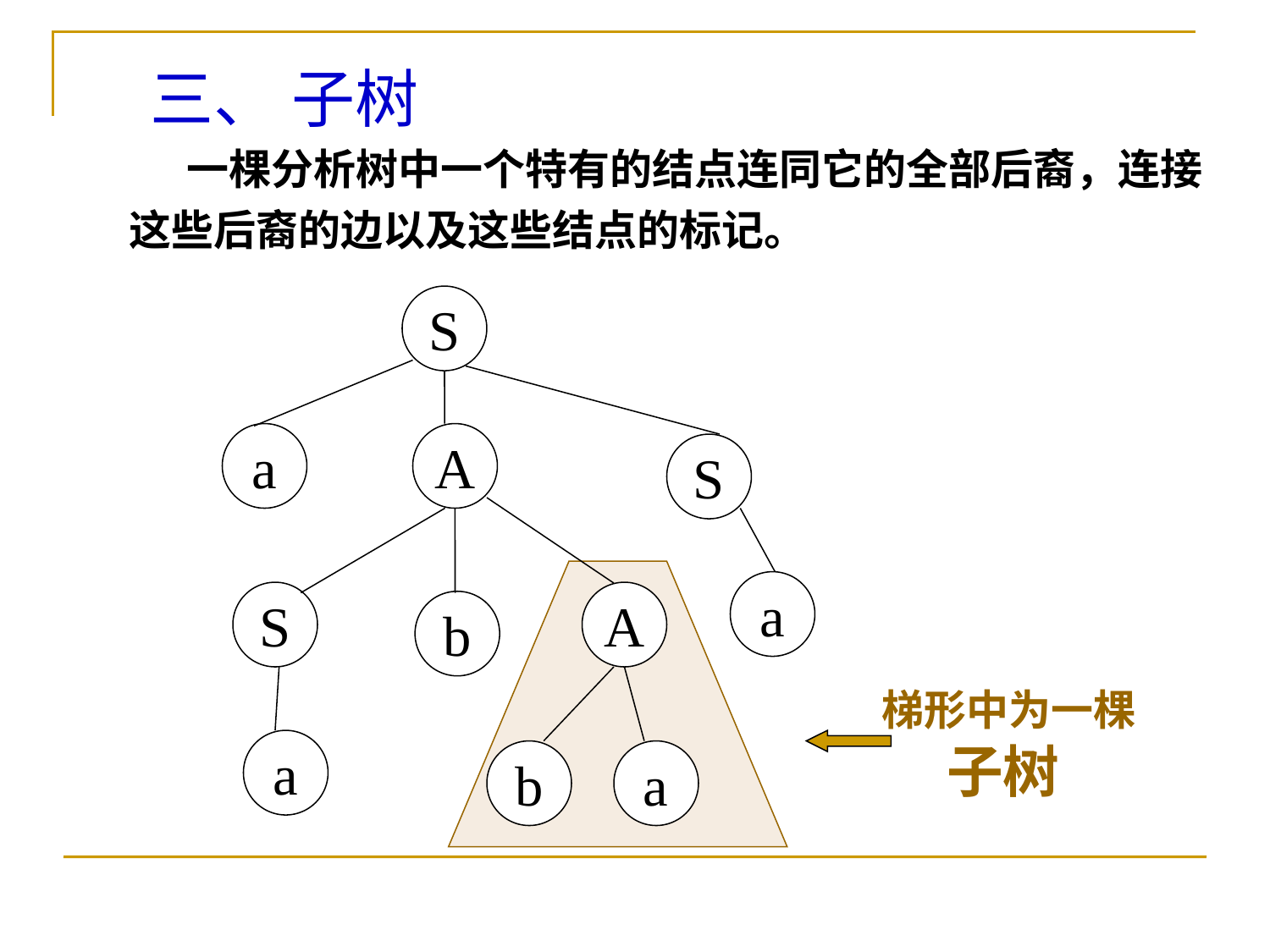

三、 子树
     一棵分析树中一个特有的结点连同它的全部后裔，连接这些后裔的边以及这些结点的标记。
S

a
A
S

a
S
A
b

  梯形中为一棵   子树
a

b
a
102